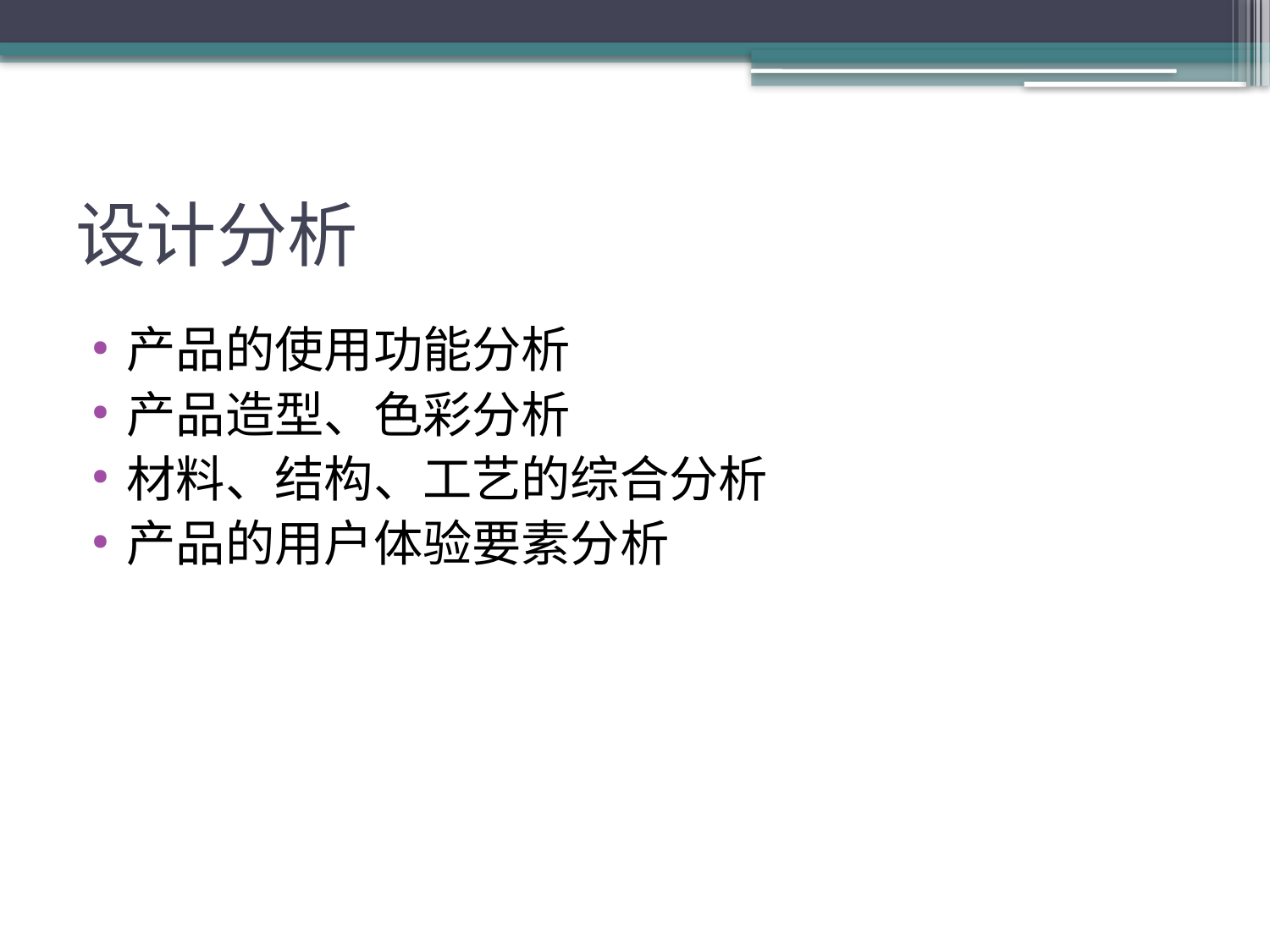

# 设计分析
产品的使用功能分析
产品造型、色彩分析
材料、结构、工艺的综合分析
产品的用户体验要素分析